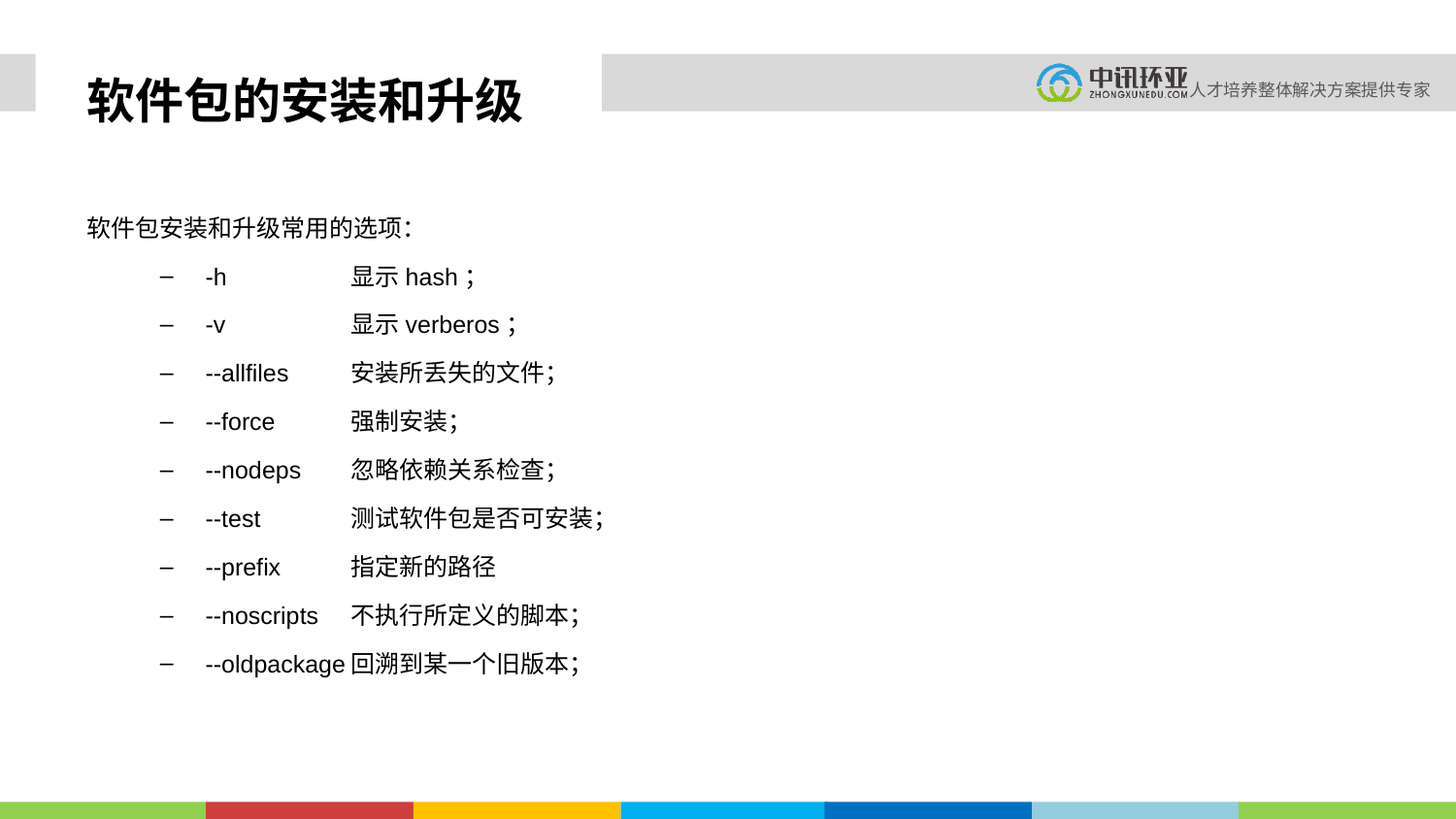

# 软件包的安装和升级
软件包安装和升级常用的选项：
-h	显示hash；
-v	显示verberos；
--allfiles	安装所丢失的文件；
--force	强制安装；
--nodeps	忽略依赖关系检查；
--test	测试软件包是否可安装；
--prefix	指定新的路径
--noscripts	不执行所定义的脚本；
--oldpackage	回溯到某一个旧版本；